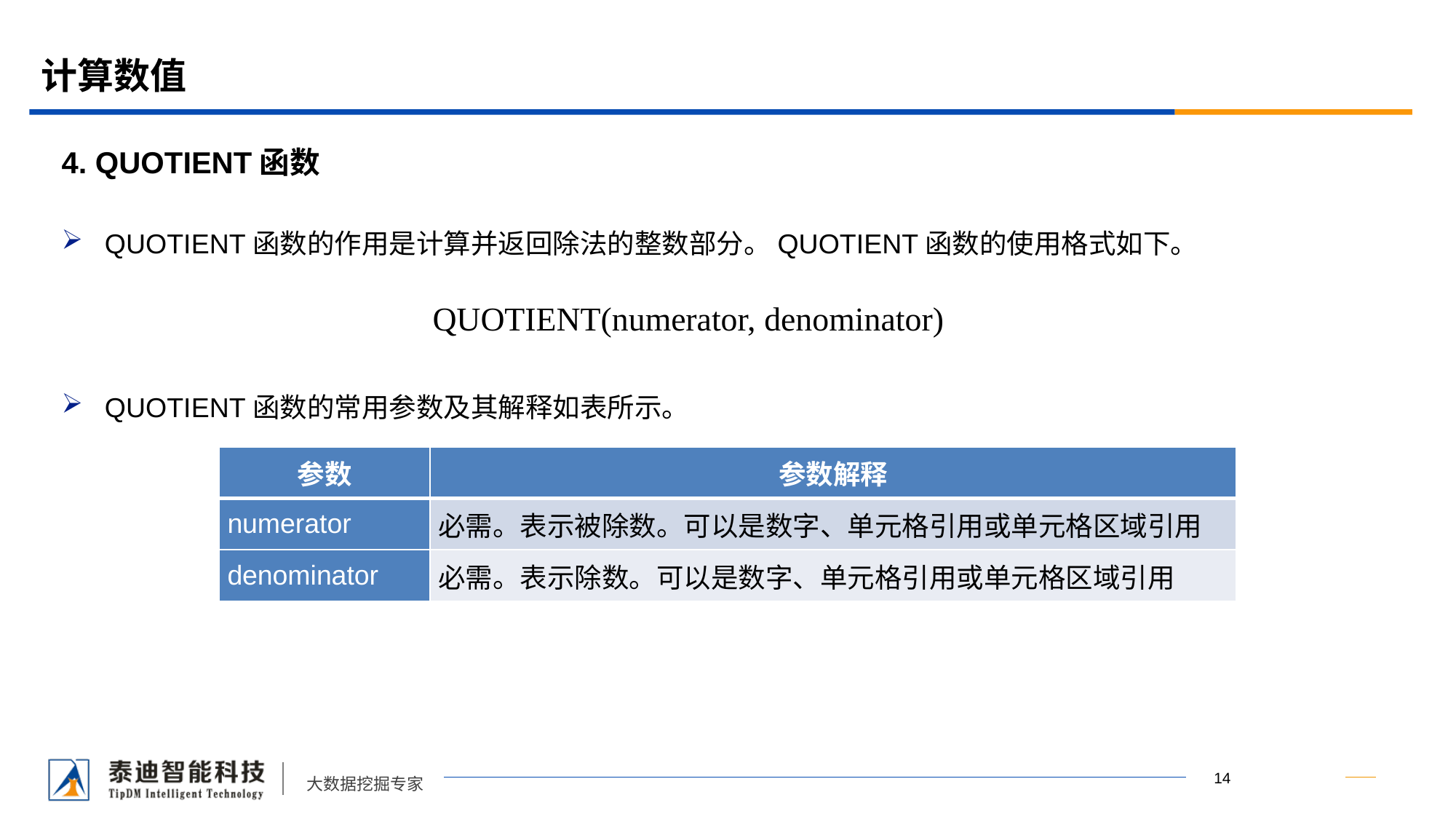

# 计算数值
4. QUOTIENT函数
QUOTIENT函数的作用是计算并返回除法的整数部分。QUOTIENT函数的使用格式如下。

QUOTIENT函数的常用参数及其解释如表所示。
QUOTIENT(numerator, denominator)
| 参数 | 参数解释 |
| --- | --- |
| numerator | 必需。表示被除数。可以是数字、单元格引用或单元格区域引用 |
| denominator | 必需。表示除数。可以是数字、单元格引用或单元格区域引用 |